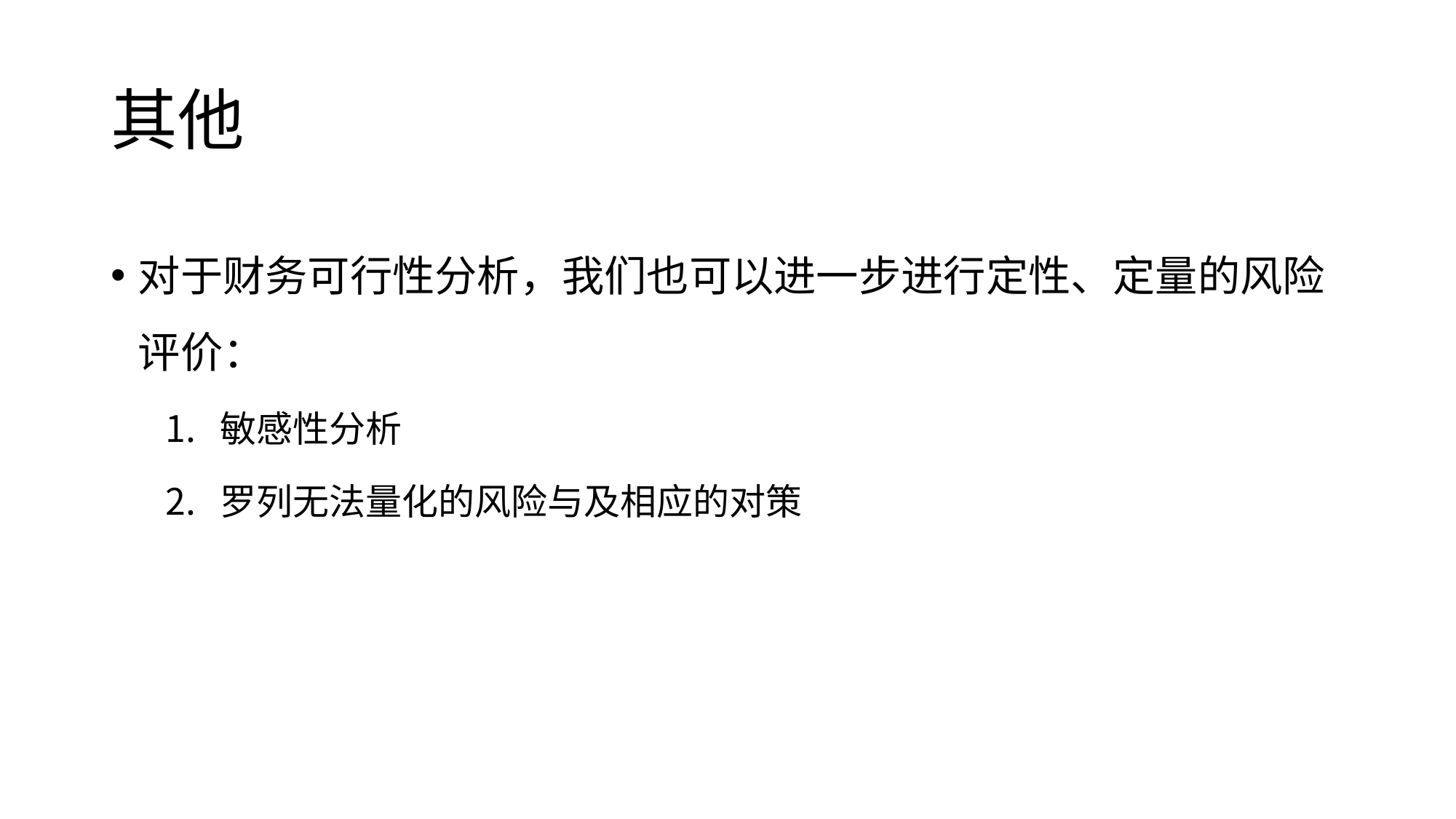

# 其他
对于财务可行性分析，我们也可以进一步进行定性、定量的风险评价：
敏感性分析
罗列无法量化的风险与及相应的对策